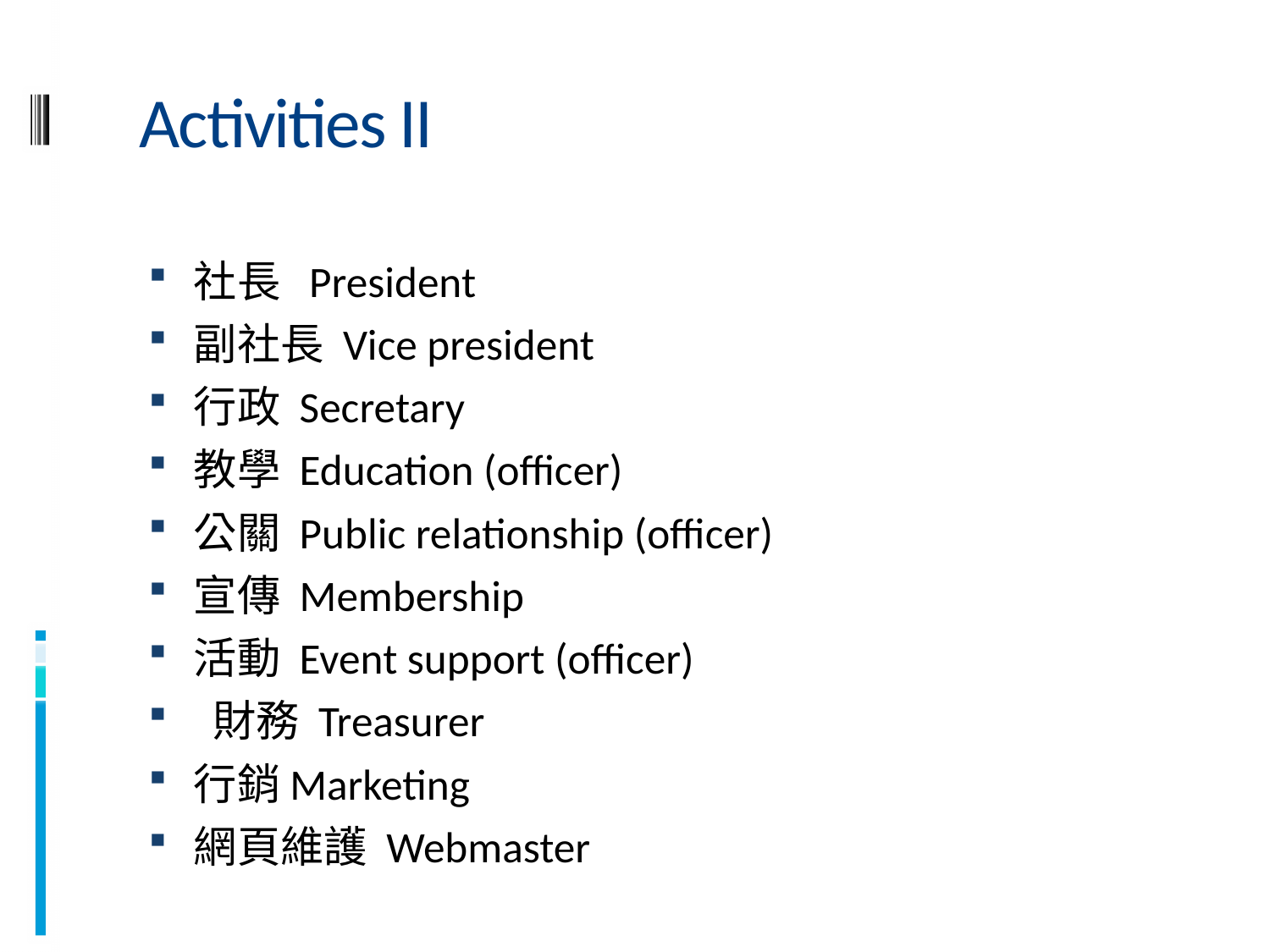

# Activities II
社長  President
副社長 Vice president
行政 Secretary
教學 Education (officer)
公關 Public relationship (officer)
宣傳 Membership
活動 Event support (officer)
 財務 Treasurer
行銷Marketing
網頁維護 Webmaster